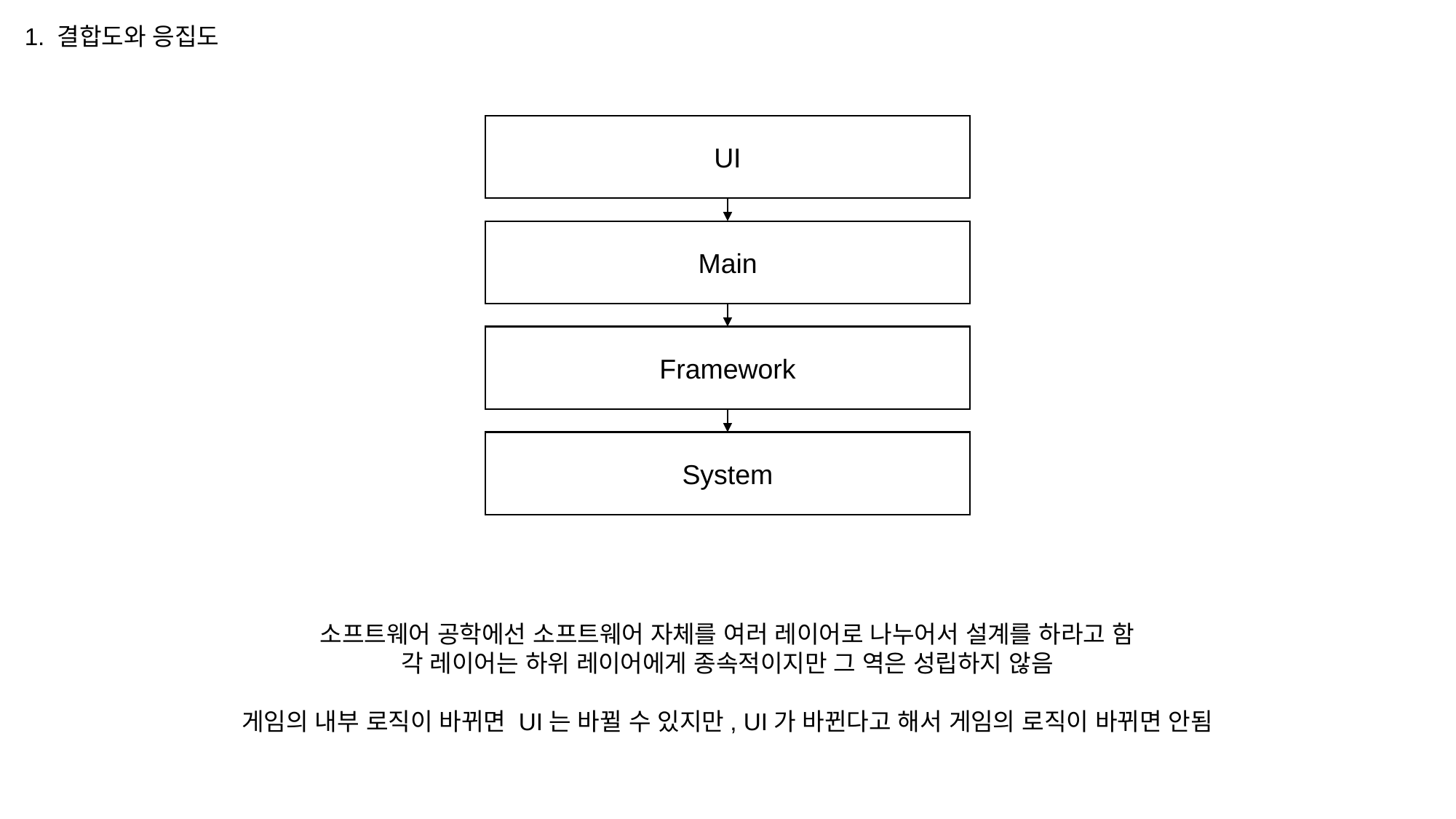

1. 결합도와 응집도
UI
Main
Framework
System
소프트웨어 공학에선 소프트웨어 자체를 여러 레이어로 나누어서 설계를 하라고 함
각 레이어는 하위 레이어에게 종속적이지만 그 역은 성립하지 않음

게임의 내부 로직이 바뀌면 UI는 바뀔 수 있지만, UI가 바뀐다고 해서 게임의 로직이 바뀌면 안됨